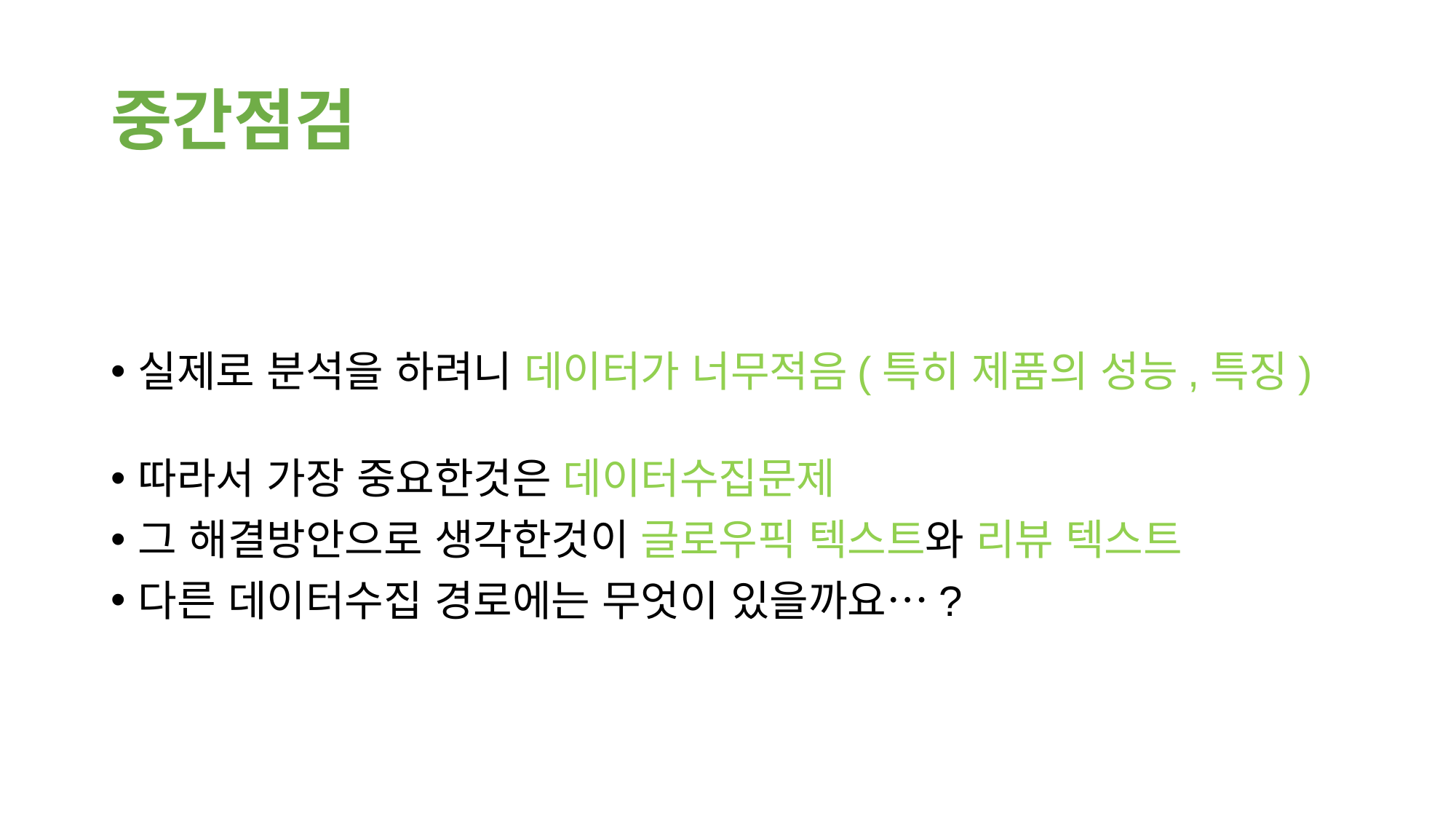

# 중간점검

실제로 분석을 하려니 데이터가 너무적음(특히 제품의 성능,특징)
따라서 가장 중요한것은 데이터수집문제
그 해결방안으로 생각한것이 글로우픽 텍스트와 리뷰 텍스트
다른 데이터수집 경로에는 무엇이 있을까요…?